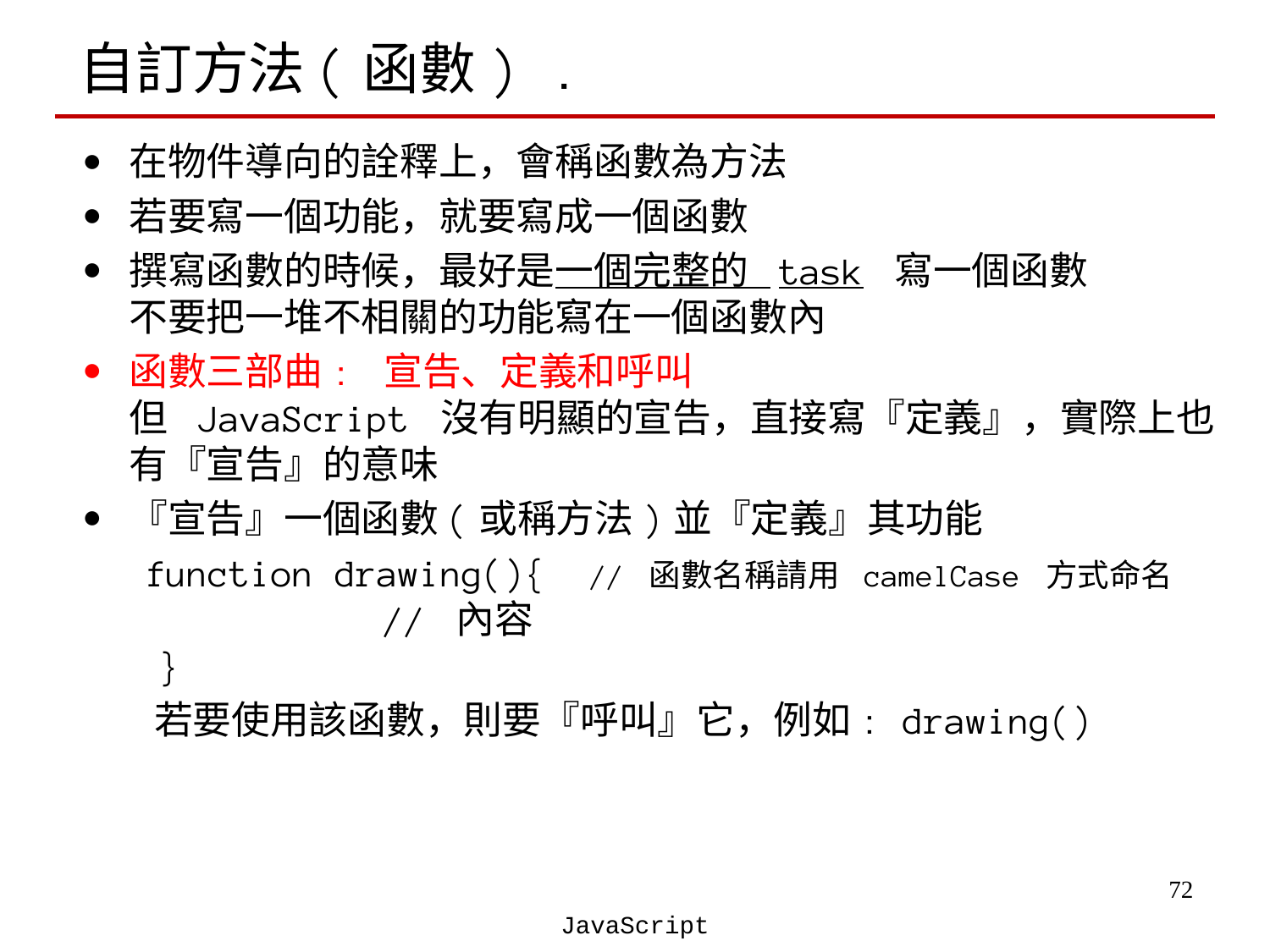

# 自訂方法(函數) .
在物件導向的詮釋上，會稱函數為方法
若要寫一個功能，就要寫成一個函數
撰寫函數的時候，最好是一個完整的 task 寫一個函數
不要把一堆不相關的功能寫在一個函數內
函數三部曲: 宣告、定義和呼叫
但 JavaScript 沒有明顯的宣告，直接寫『定義』，實際上也有『宣告』的意味
『宣告』一個函數(或稱方法)並『定義』其功能
   function drawing(){  // 函數名稱請用 camelCase 方式命名
		// 內容
 }
   若要使用該函數，則要『呼叫』它，例如: drawing()
72
JavaScript